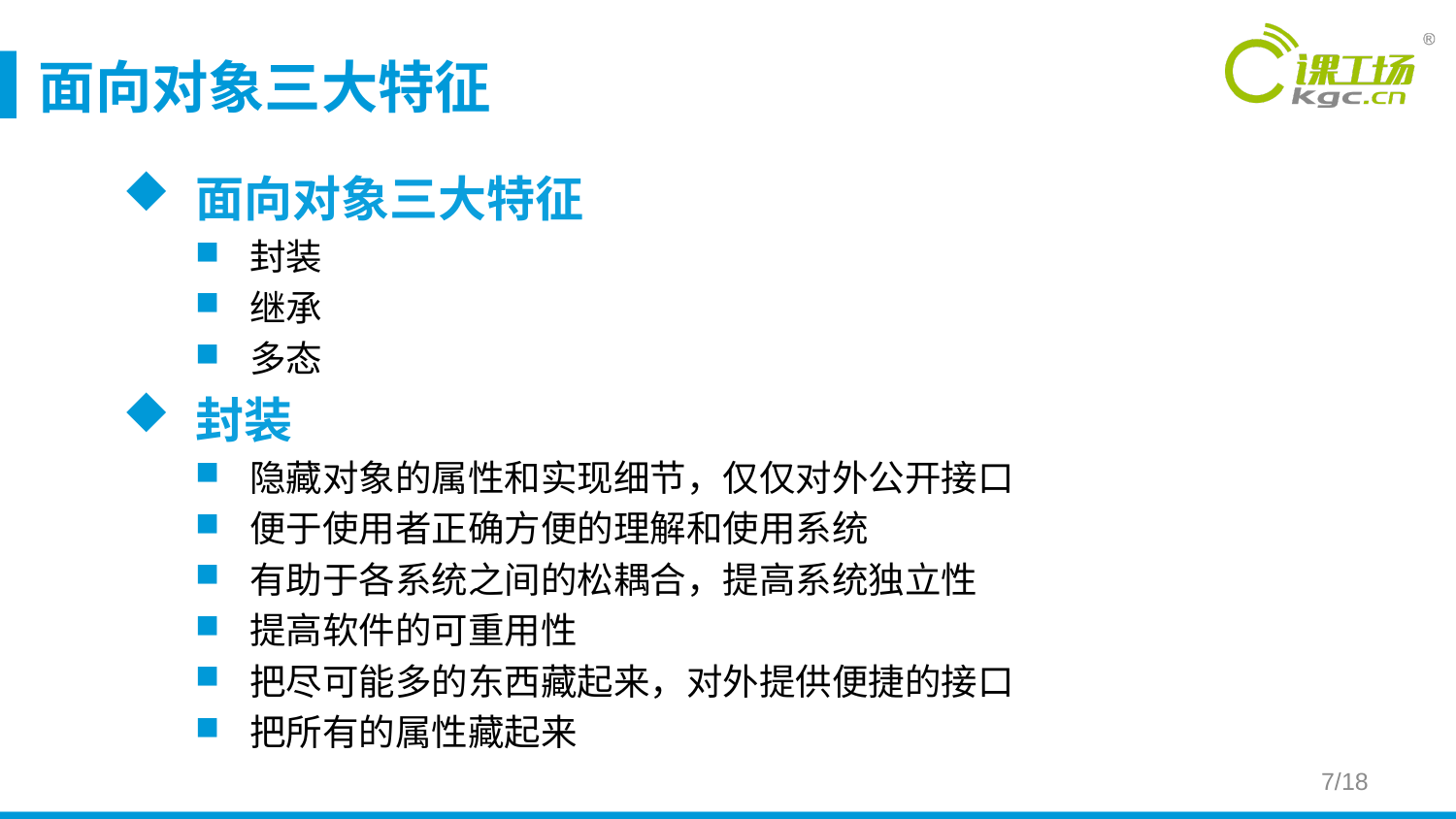

# 面向对象三大特征
面向对象三大特征
封装
继承
多态
封装
隐藏对象的属性和实现细节，仅仅对外公开接口
便于使用者正确方便的理解和使用系统
有助于各系统之间的松耦合，提高系统独立性
提高软件的可重用性
把尽可能多的东西藏起来，对外提供便捷的接口
把所有的属性藏起来

7/18